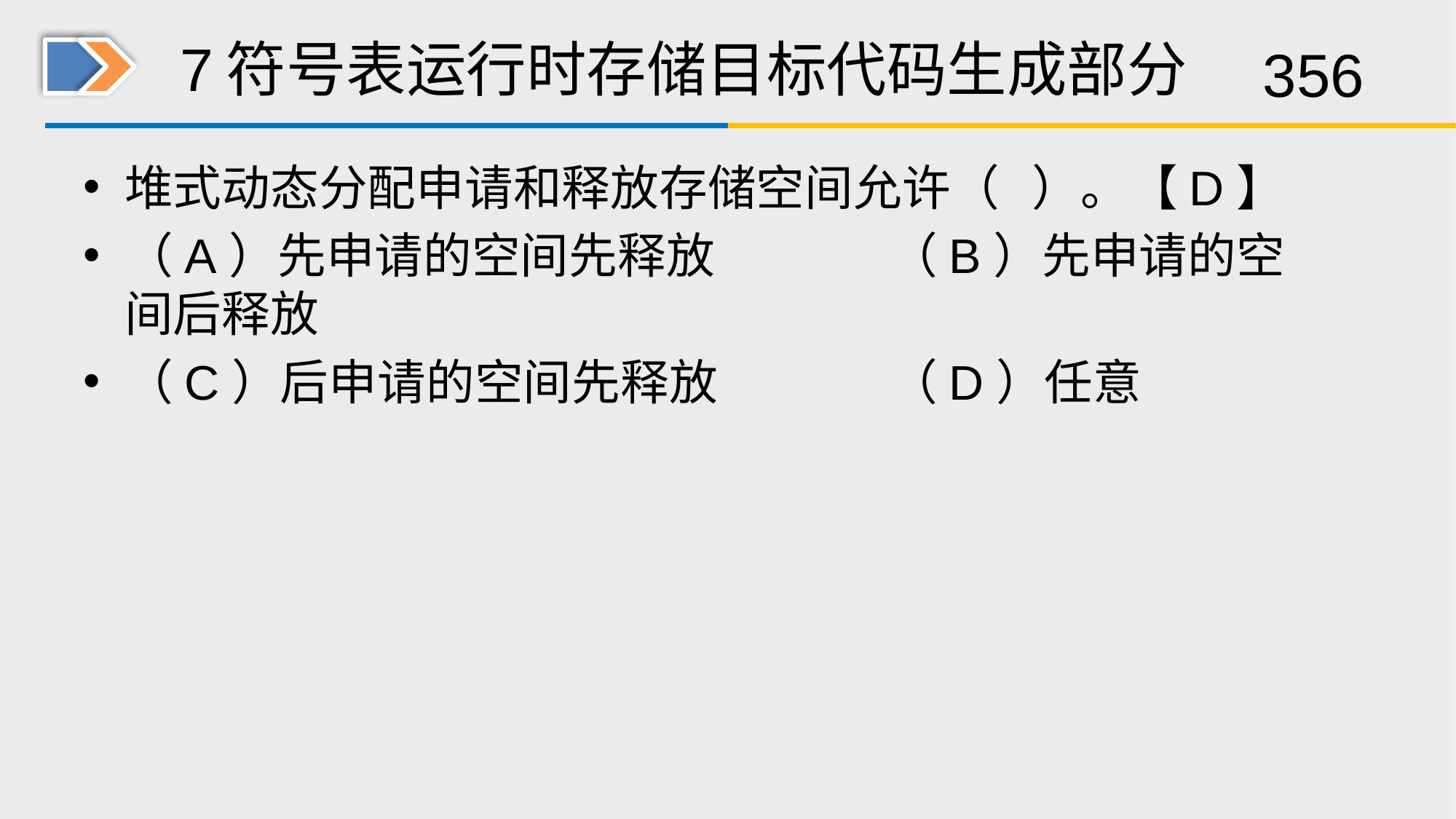

# 7符号表运行时存储目标代码生成部分
356
堆式动态分配申请和释放存储空间允许（   ）。【D】
（A）先申请的空间先释放		（B）先申请的空间后释放
（C）后申请的空间先释放		（D）任意